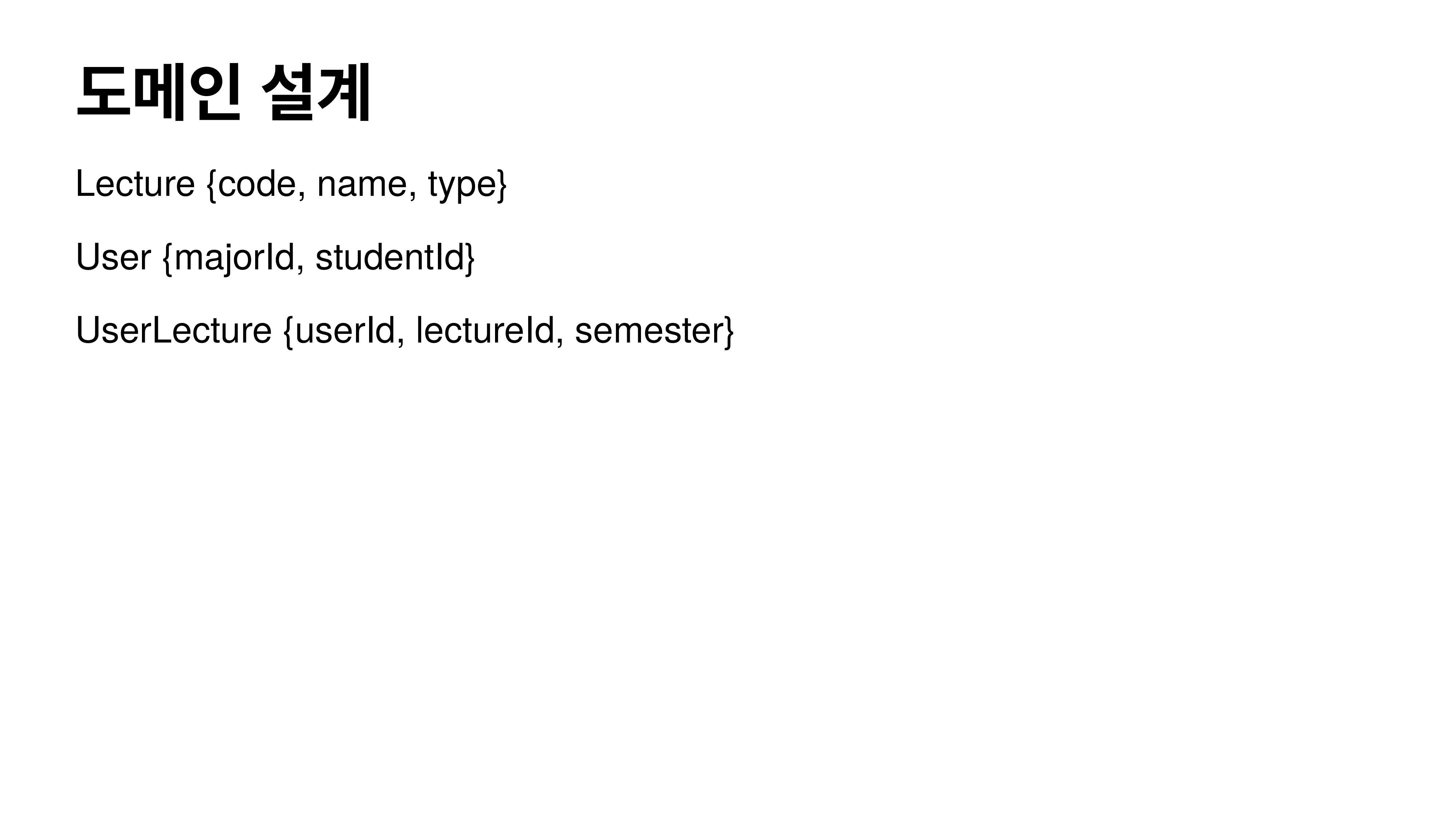

# 도메인 설계
Lecture {code, name, type}
User {majorId, studentId}
UserLecture {userId, lectureId, semester}